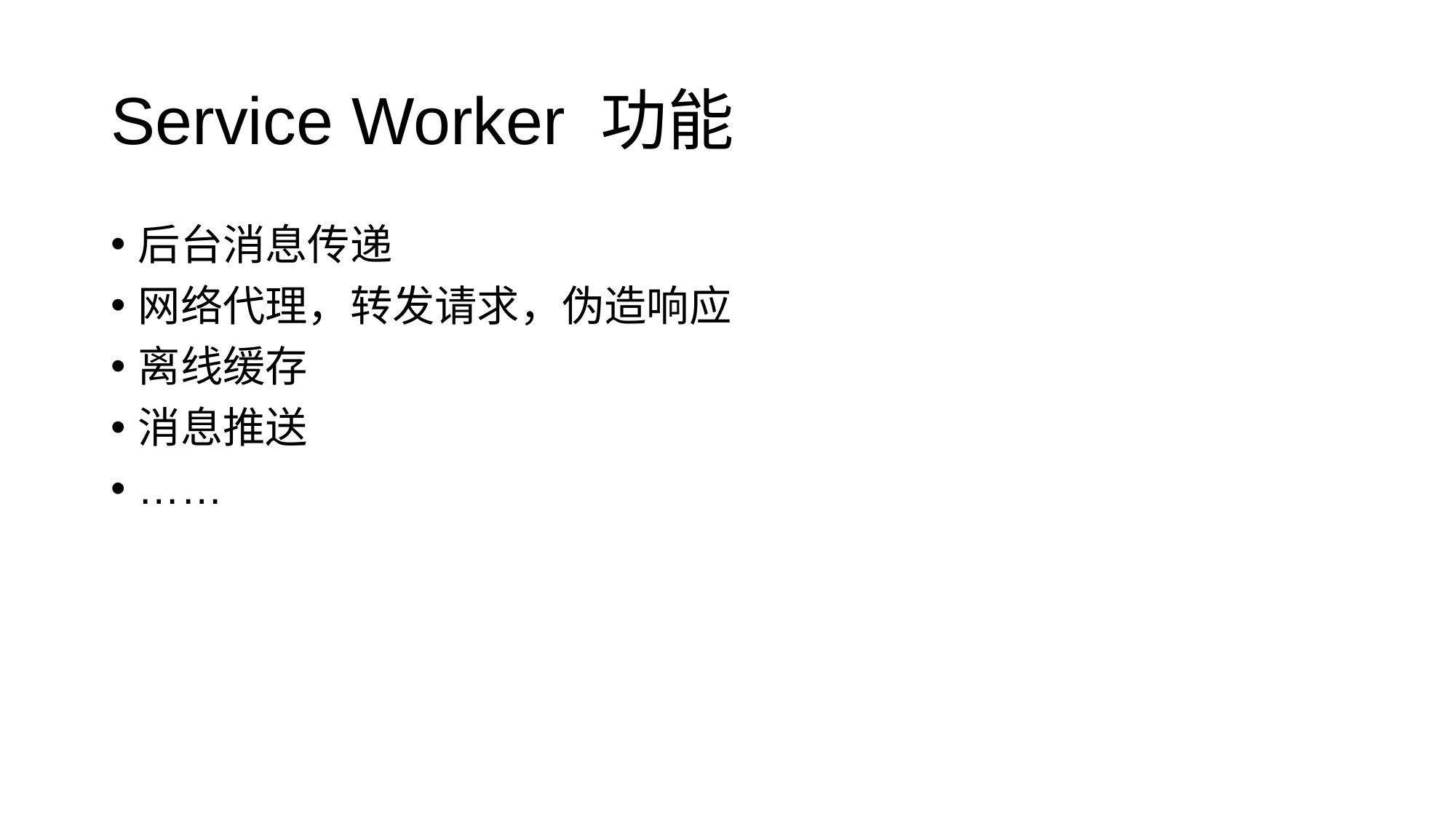

# Service Worker 功能
后台消息传递
网络代理，转发请求，伪造响应
离线缓存
消息推送
……